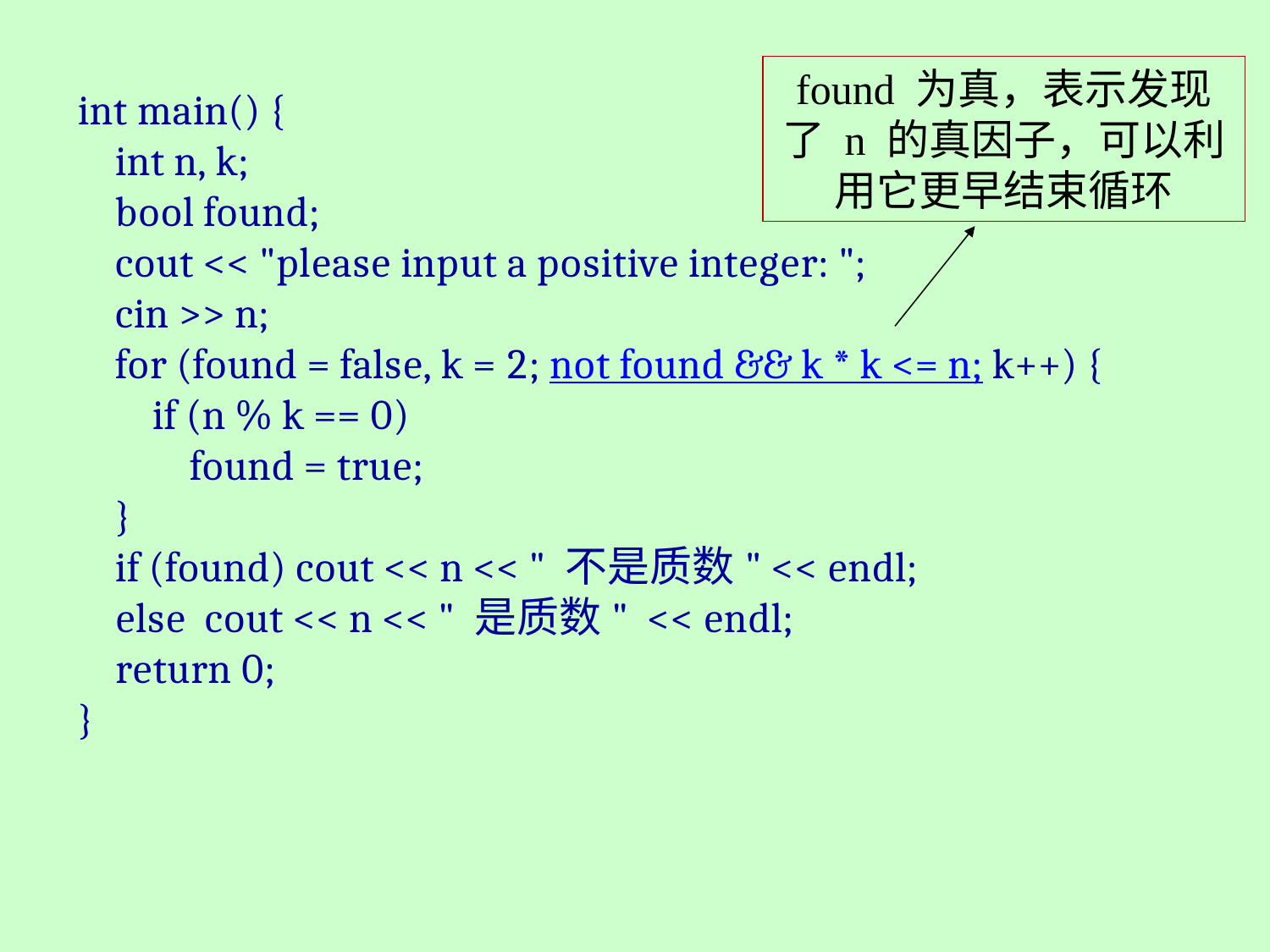

found 为真，表示发现了 n 的真因子，可以利用它更早结束循环
int main() {
    int n, k;
    bool found;
    cout << "please input a positive integer: ";
    cin >> n;
    for (found = false, k = 2; not found && k * k <= n; k++) {
        if (n % k == 0)
            found = true;
    }
    if (found) cout << n << " 不是质数" << endl;
    else  cout << n << " 是质数"  << endl;
    return 0;
}

72